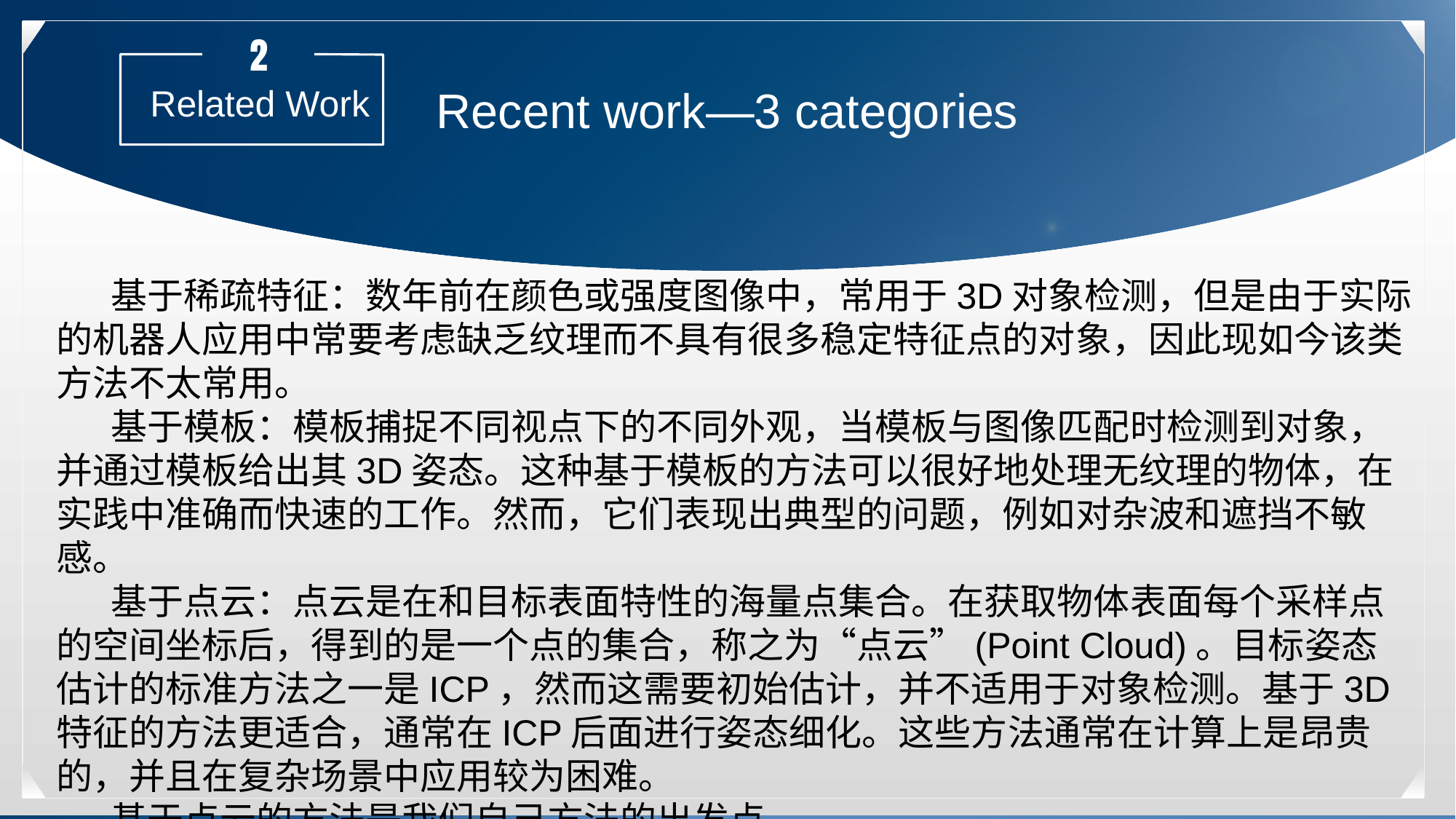

2

Recent work—3 categories
Related Work

基于稀疏特征：数年前在颜色或强度图像中，常用于3D对象检测，但是由于实际的机器人应用中常要考虑缺乏纹理而不具有很多稳定特征点的对象，因此现如今该类方法不太常用。
基于模板：模板捕捉不同视点下的不同外观，当模板与图像匹配时检测到对象，并通过模板给出其3D姿态。这种基于模板的方法可以很好地处理无纹理的物体，在实践中准确而快速的工作。然而，它们表现出典型的问题，例如对杂波和遮挡不敏感。
基于点云：点云是在和目标表面特性的海量点集合。在获取物体表面每个采样点的空间坐标后，得到的是一个点的集合，称之为“点云”(Point Cloud)。目标姿态估计的标准方法之一是ICP，然而这需要初始估计，并不适用于对象检测。基于3D特征的方法更适合，通常在ICP后面进行姿态细化。这些方法通常在计算上是昂贵的，并且在复杂场景中应用较为困难。
基于点云的方法是我们自己方法的出发点。